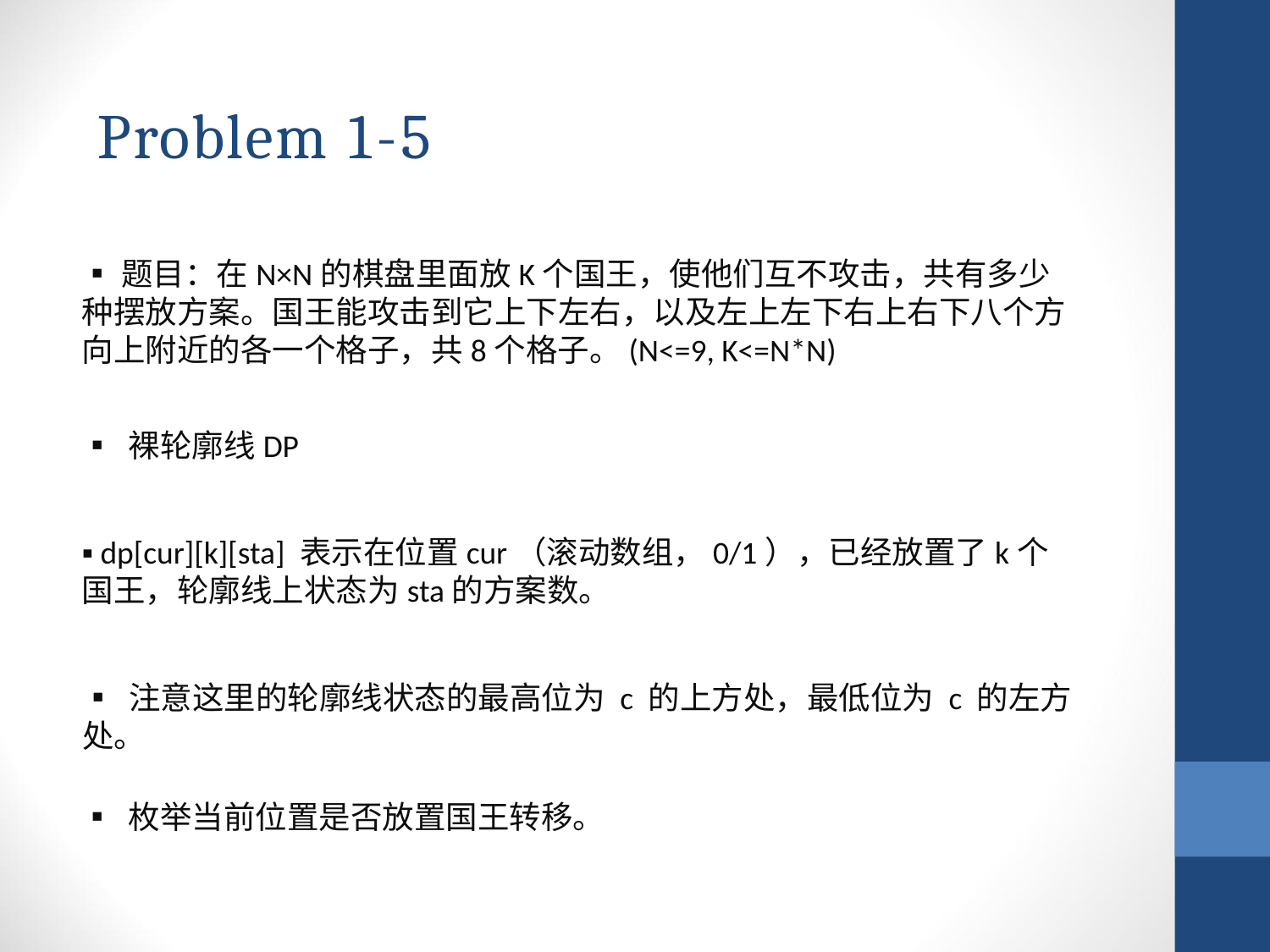

Problem 1-5
▪题目：在N×N的棋盘里面放K个国王，使他们互不攻击，共有多少种摆放方案。国王能攻击到它上下左右，以及左上左下右上右下八个方向上附近的各一个格子，共8个格子。(N<=9, K<=N*N)
▪ 裸轮廓线DP
▪ dp[cur][k][sta] 表示在位置cur（滚动数组，0/1），已经放置了k个国王，轮廓线上状态为sta的方案数。
▪ 注意这里的轮廓线状态的最高位为 c 的上方处，最低位为 c 的左方处。
▪ 枚举当前位置是否放置国王转移。